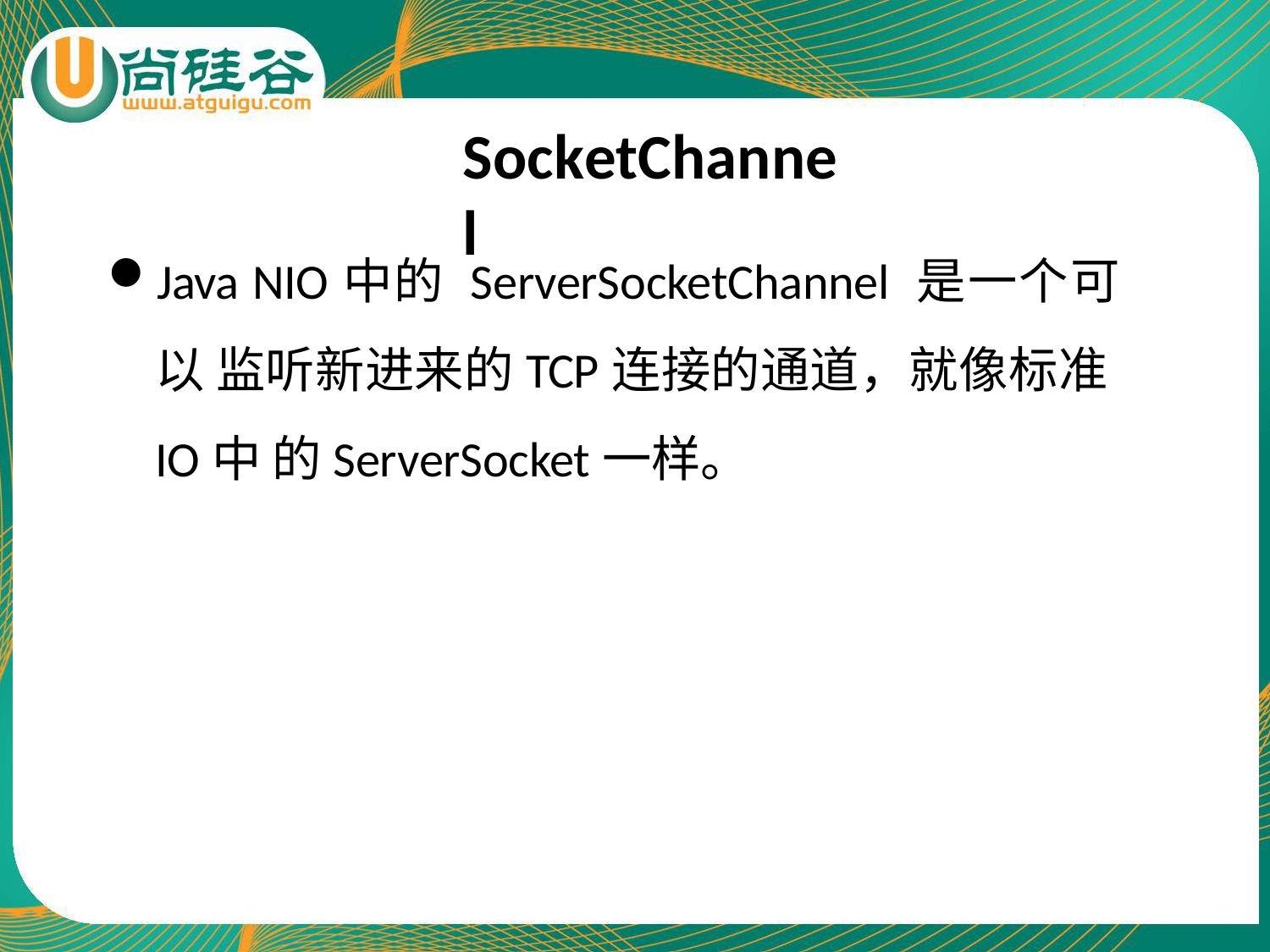

# SocketChannel
Java NIO中的 ServerSocketChannel 是一个可以 监听新进来的TCP连接的通道，就像标准IO中 的ServerSocket一样。